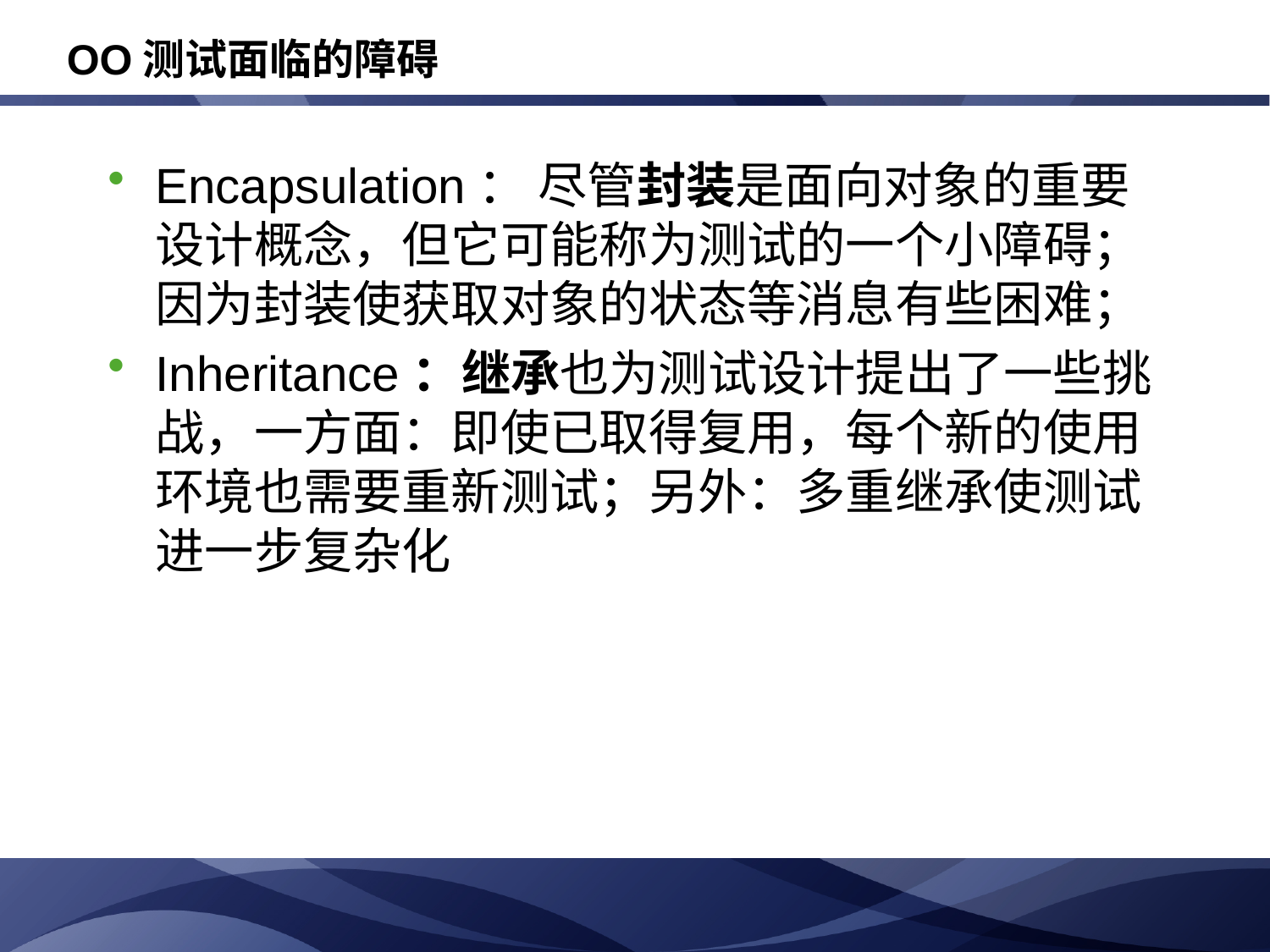

# OO测试面临的障碍
Encapsulation： 尽管封装是面向对象的重要设计概念，但它可能称为测试的一个小障碍；因为封装使获取对象的状态等消息有些困难；
Inheritance：继承也为测试设计提出了一些挑战，一方面：即使已取得复用，每个新的使用环境也需要重新测试；另外：多重继承使测试进一步复杂化